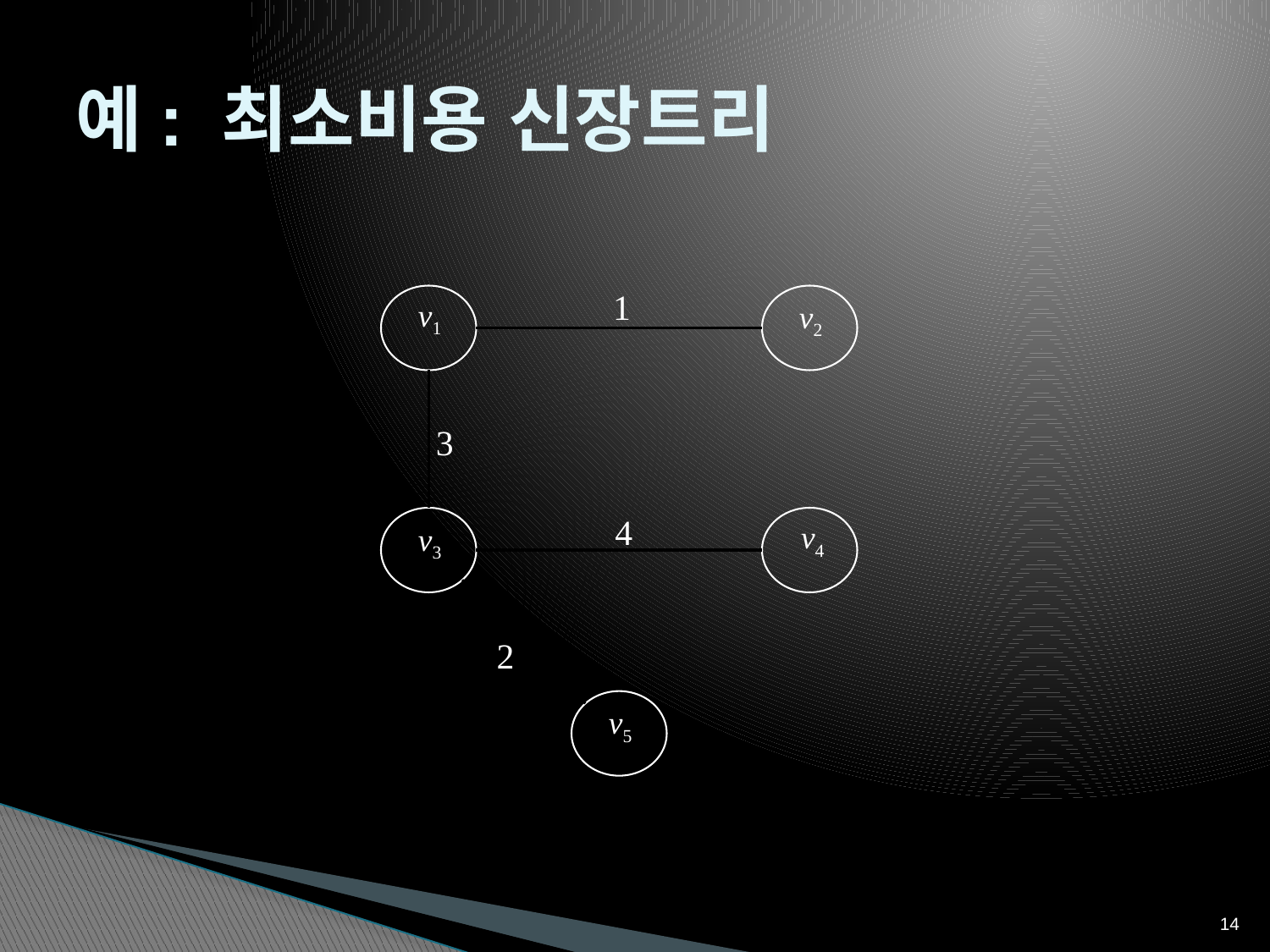

# 예: 최소비용 신장트리
1

v1
v2
3
4

v4
v3
2

v5
14